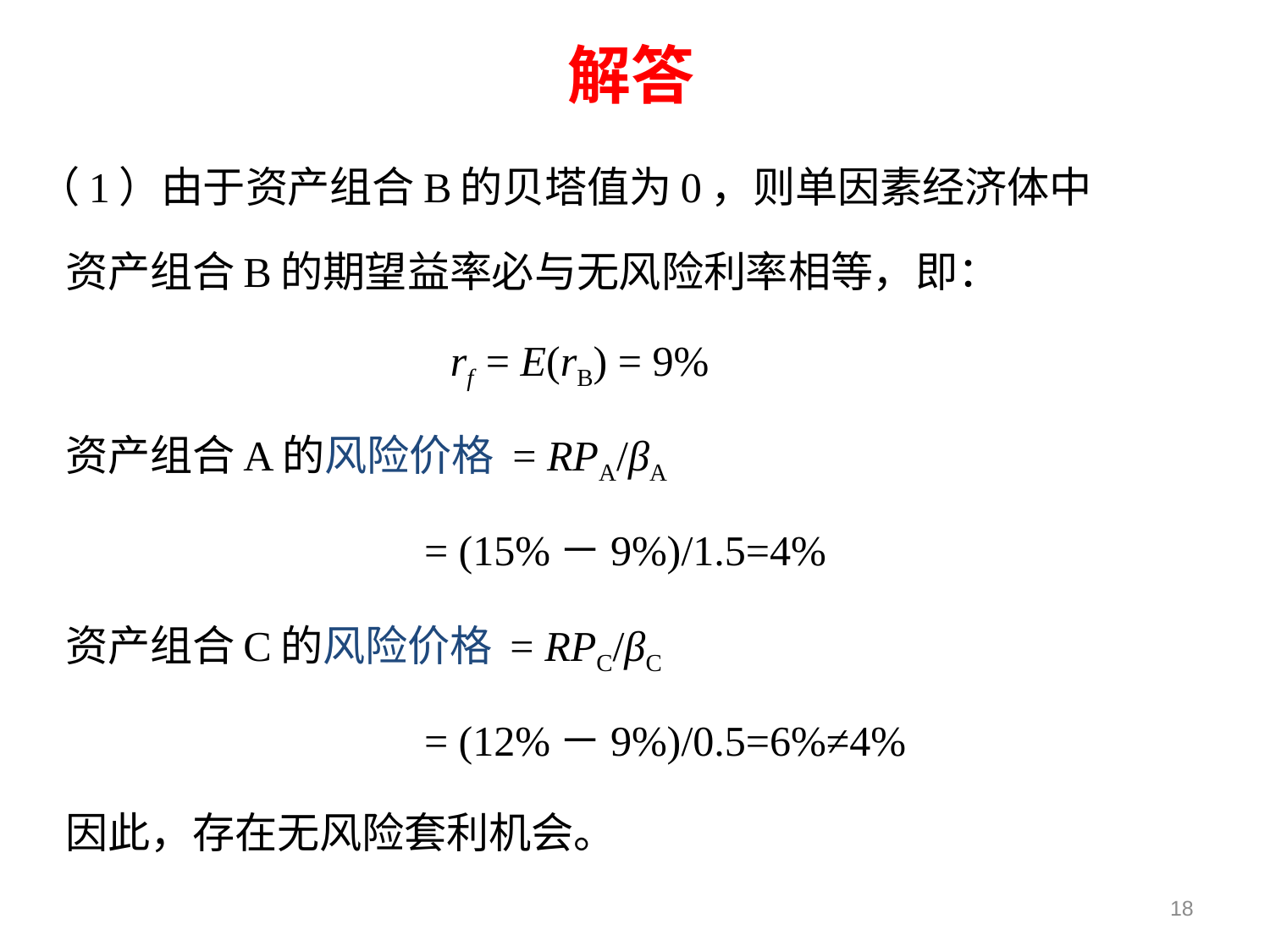

# 解答
（1）由于资产组合B的贝塔值为0，则单因素经济体中
  资产组合B的期望益率必与无风险利率相等，即：
                                       rf  = E(rB) = 9%
  资产组合A的风险价格 = RPA/βA
                                                               = (15%－9%)/1.5=4%
  资产组合C的风险价格 = RPC/βC
                                                               = (12%－9%)/0.5=6%≠4%
  因此，存在无风险套利机会。
18